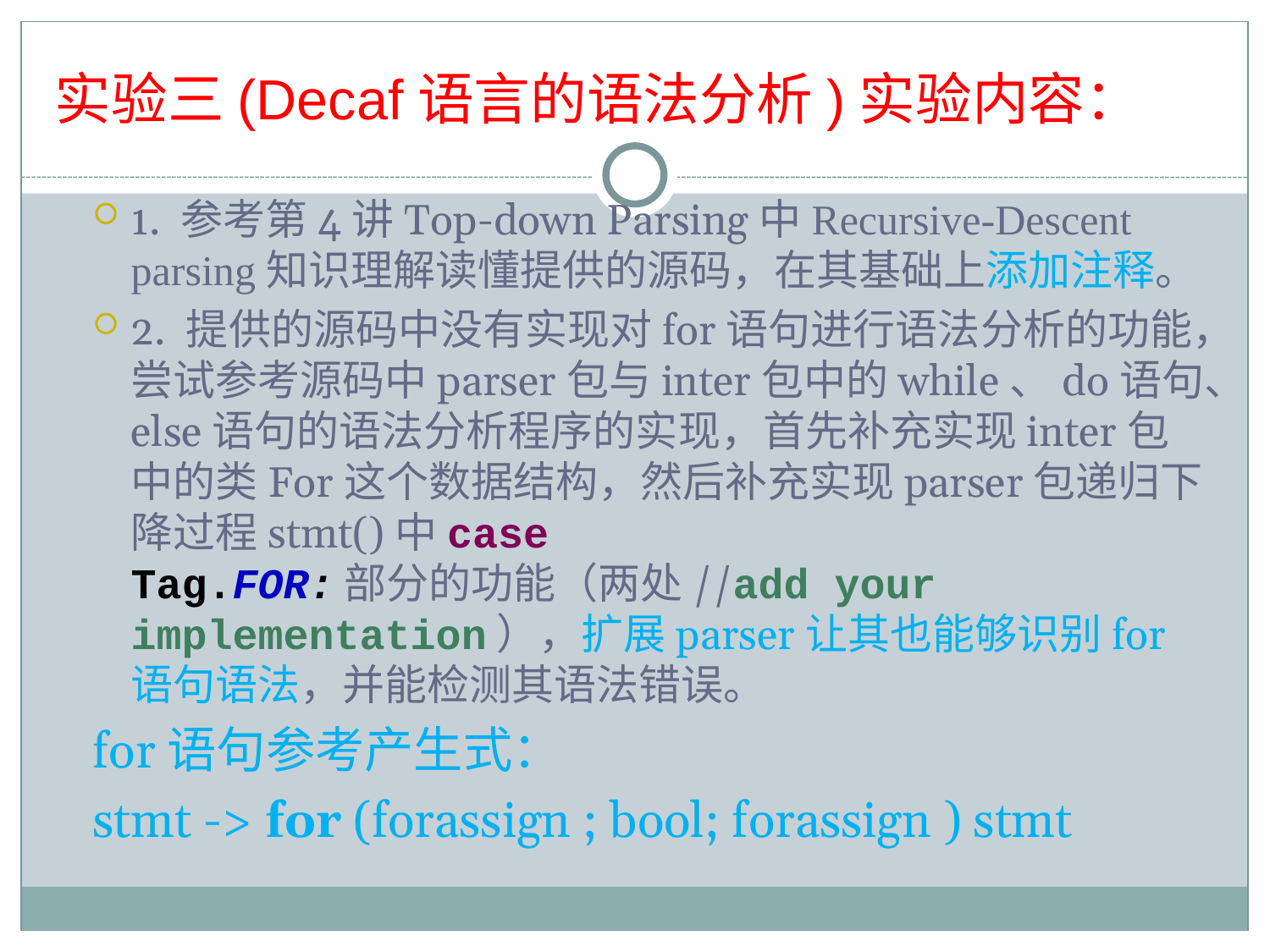

实验三(Decaf语言的语法分析)实验内容：
1. 参考第4讲Top-down Parsing中Recursive-Descent parsing知识理解读懂提供的源码，在其基础上添加注释。
2. 提供的源码中没有实现对for语句进行语法分析的功能，尝试参考源码中parser包与inter包中的while、do语句、else语句的语法分析程序的实现，首先补充实现inter包中的类For这个数据结构，然后补充实现parser包递归下降过程stmt()中case Tag.FOR:部分的功能（两处//add your implementation），扩展parser让其也能够识别for语句语法，并能检测其语法错误。
for语句参考产生式：
stmt -> for (forassign ; bool; forassign ) stmt